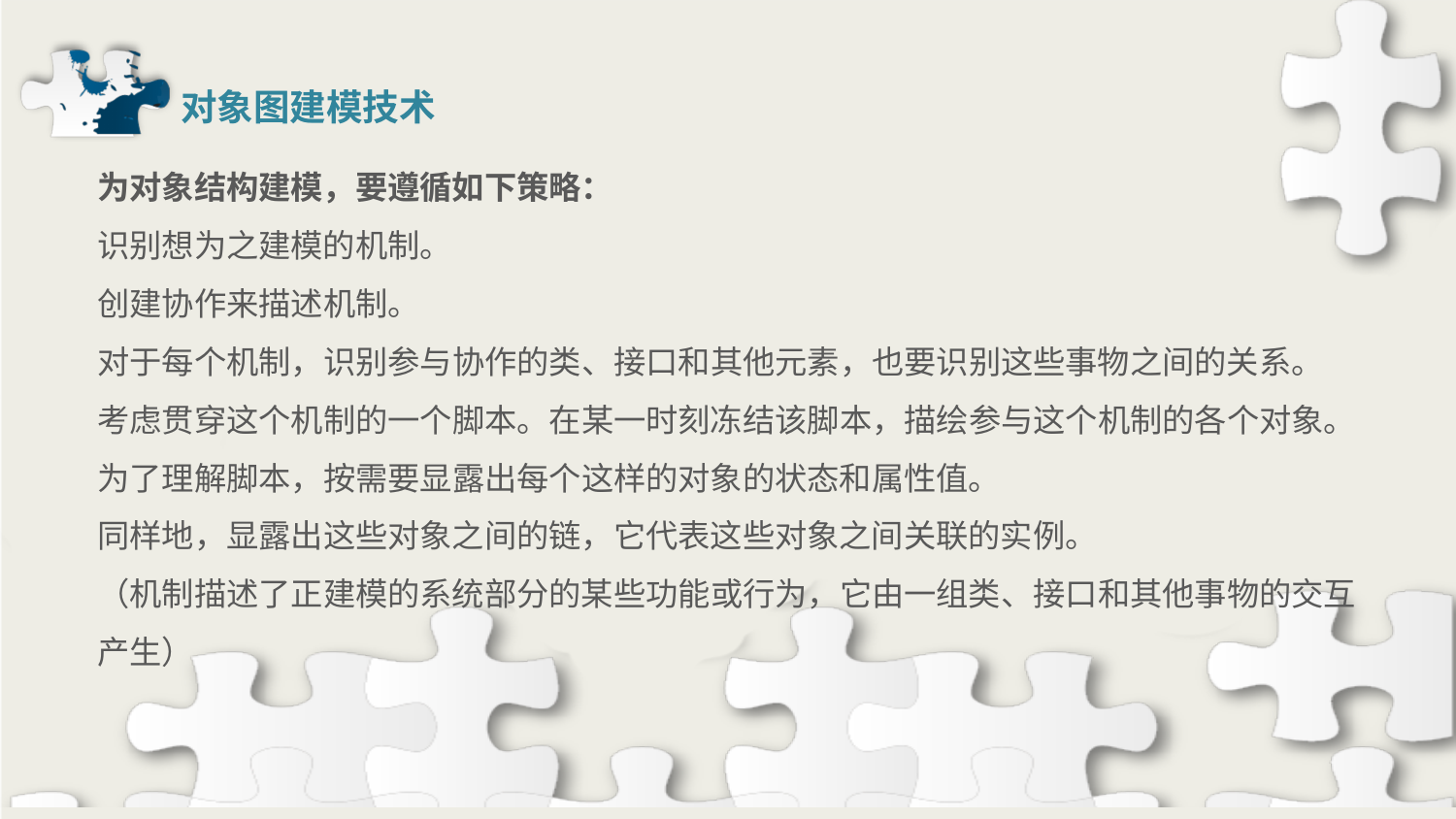

对象图建模技术
为对象结构建模，要遵循如下策略：
识别想为之建模的机制。
创建协作来描述机制。
对于每个机制，识别参与协作的类、接口和其他元素，也要识别这些事物之间的关系。
考虑贯穿这个机制的一个脚本。在某一时刻冻结该脚本，描绘参与这个机制的各个对象。
为了理解脚本，按需要显露出每个这样的对象的状态和属性值。
同样地，显露出这些对象之间的链，它代表这些对象之间关联的实例。
（机制描述了正建模的系统部分的某些功能或行为，它由一组类、接口和其他事物的交互产生）